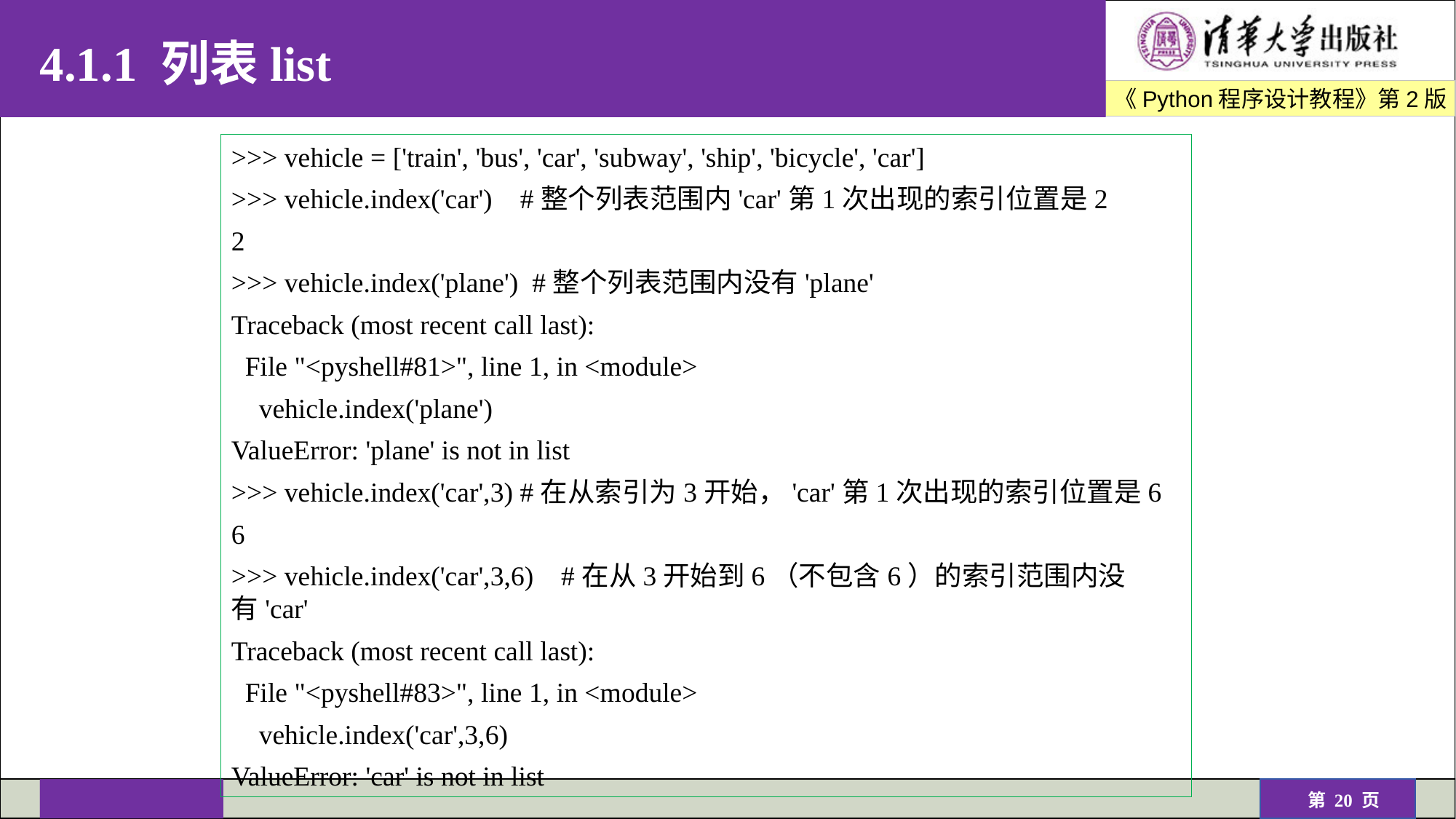

# 4.1.1 列表list
>>> vehicle = ['train', 'bus', 'car', 'subway', 'ship', 'bicycle', 'car']
>>> vehicle.index('car')    #整个列表范围内'car'第1次出现的索引位置是2
2
>>> vehicle.index('plane')  #整个列表范围内没有'plane'
Traceback (most recent call last):
  File "<pyshell#81>", line 1, in <module>
    vehicle.index('plane')
ValueError: 'plane' is not in list
>>> vehicle.index('car',3) #在从索引为3开始，'car'第1次出现的索引位置是6
6
>>> vehicle.index('car',3,6)    #在从3开始到6（不包含6）的索引范围内没有'car'
Traceback (most recent call last):
  File "<pyshell#83>", line 1, in <module>
    vehicle.index('car',3,6)
ValueError: 'car' is not in list